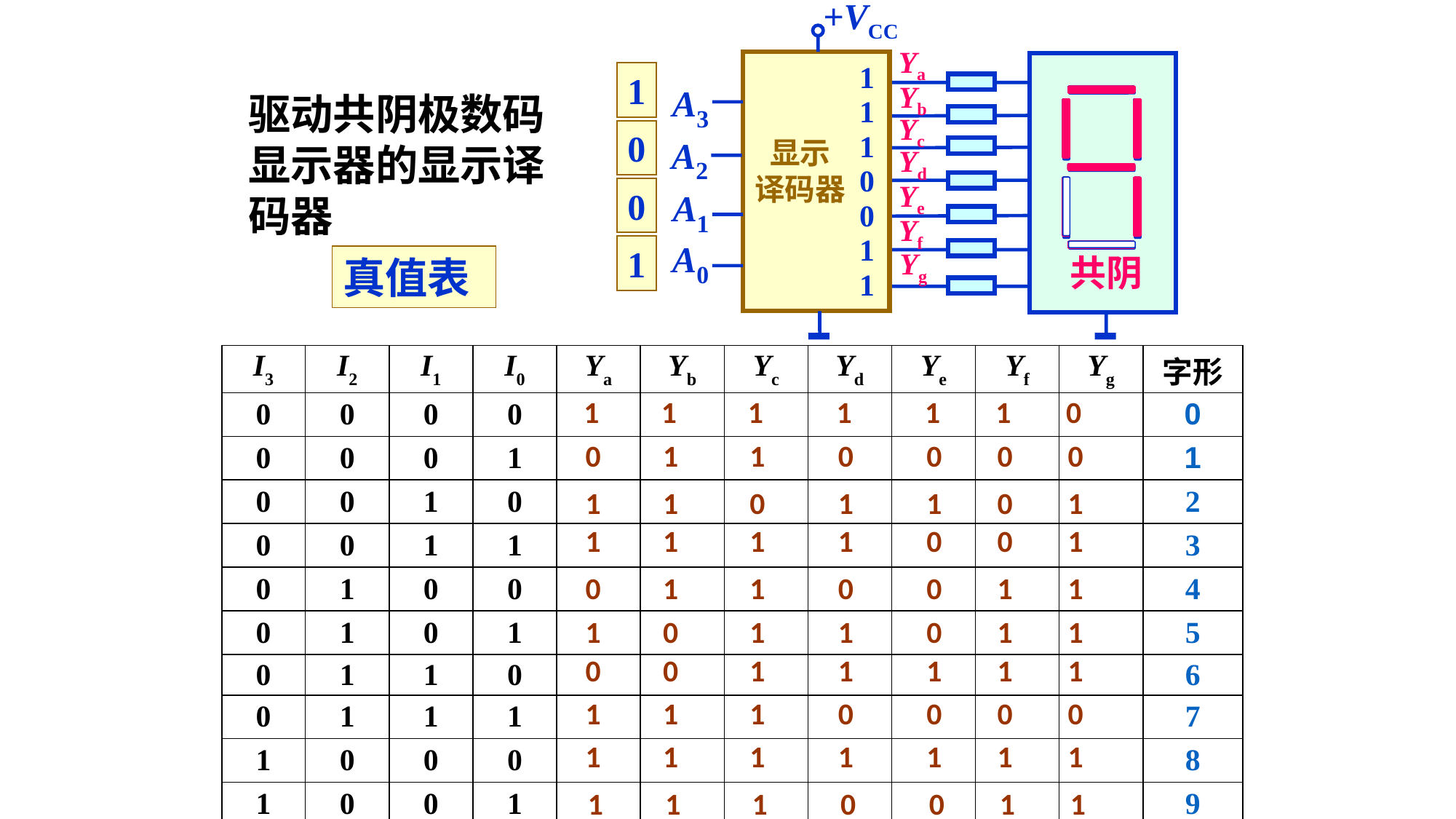

+VCC

Ya

A3
Yb

Yc

A2
显示
译码器
Yd

Ye

A1

Yf

A0
Yg

共阴

1
1
1
0
0
0
0
1
1
1
1
1
1
1
1
1
1
1
1
1
0
0
1
1
0
0
0
0
1
1
0
1
1
0
1
1
1
1
1
0
0
1
0
1
1
0
0
1
1
1
0
1
1
0
1
1
0
0
1
1
1
1
1
1
1
1
0
0
1
1
0
0
0
0
0
0
0
1
0
0
1
0
0
0
1
1
0
1
0
0
0
1
0
1
0
1
1
0
0
1
1
1
1
0
0
0
1
0
0
1
驱动共阴极数码显示器的显示译码器

真值表
| I3 | I2 | I1 | I0 | Ya | Yb | Yc | Yd | Ye | Yf | Yg | 字形 |
| --- | --- | --- | --- | --- | --- | --- | --- | --- | --- | --- | --- |
| 0 | 0 | 0 | 0 |  |  |  |  |  |  |  | 0 |
| 0 | 0 | 0 | 1 |  |  |  |  |  |  |  | 1 |
| 0 | 0 | 1 | 0 |  |  |  |  |  |  |  | 2 |
| 0 | 0 | 1 | 1 |  |  |  |  |  |  |  | 3 |
| 0 | 1 | 0 | 0 |  |  |  |  |  |  |  | 4 |
| 0 | 1 | 0 | 1 |  |  |  |  |  |  |  | 5 |
| 0 | 1 | 1 | 0 |  |  |  |  |  |  |  | 6 |
| 0 | 1 | 1 | 1 |  |  |  |  |  |  |  | 7 |
| 1 | 0 | 0 | 0 |  |  |  |  |  |  |  | 8 |
| 1 | 0 | 0 | 1 |  |  |  |  |  |  |  | 9 |
1         1	        1	     1	  1        1        0
0         1	        1	     0	  0        0        0
1         1	        0	     1 	  1        0        1
1         1	        1	     1	  0        0        1
0         1	        1	     0	  0        1        1
1         0	        1	     1	  0        1        1
0         0	        1	     1	  1        1        1
1         1	        1	     0	  0        0        0
1         1	        1	     1	  1        1        1
1         1	        1	     0	  0        1        1